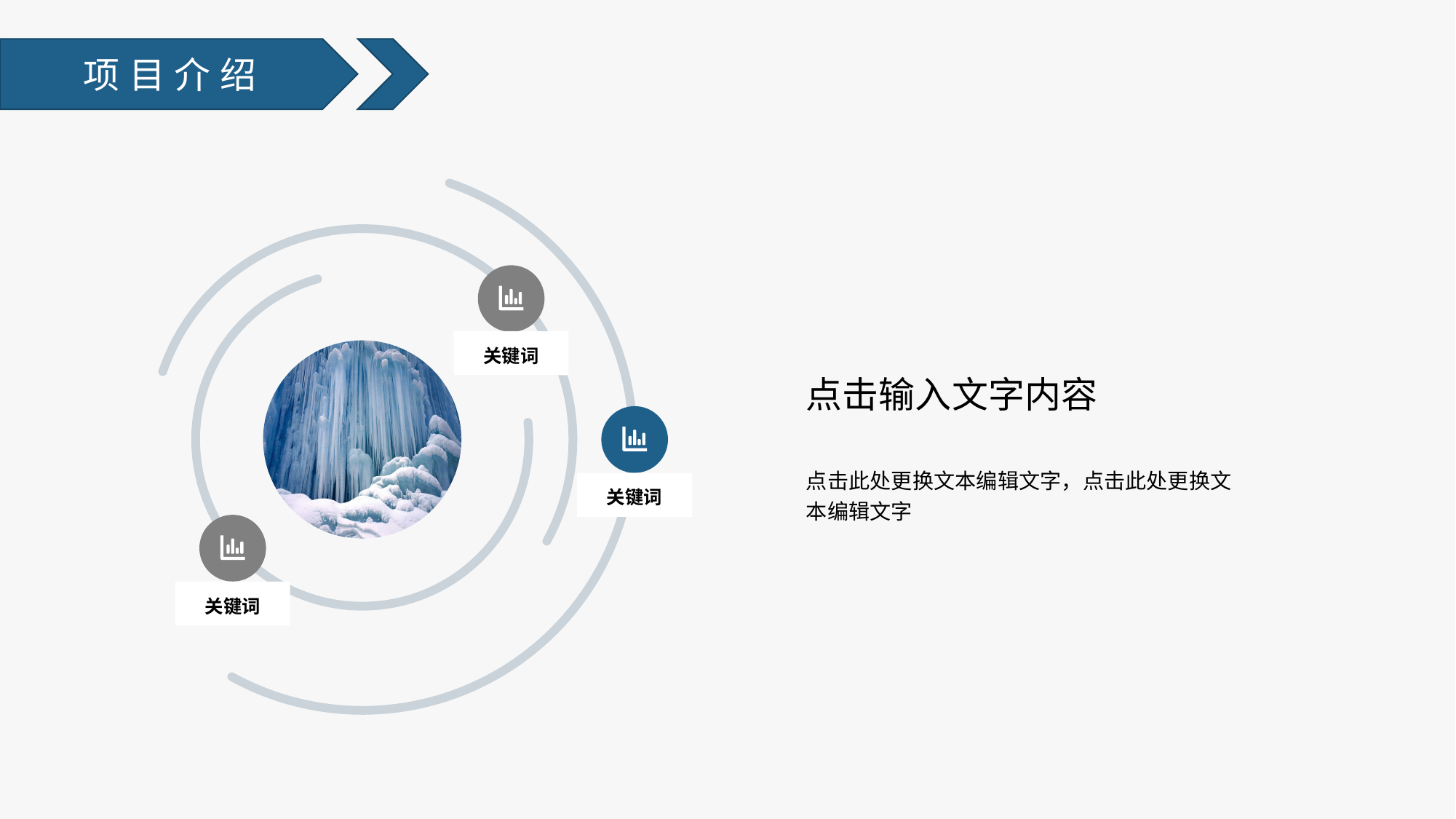

项目介绍

关键词

关键词

关键词
点击输入文字内容
点击此处更换文本编辑文字，点击此处更换文本编辑文字